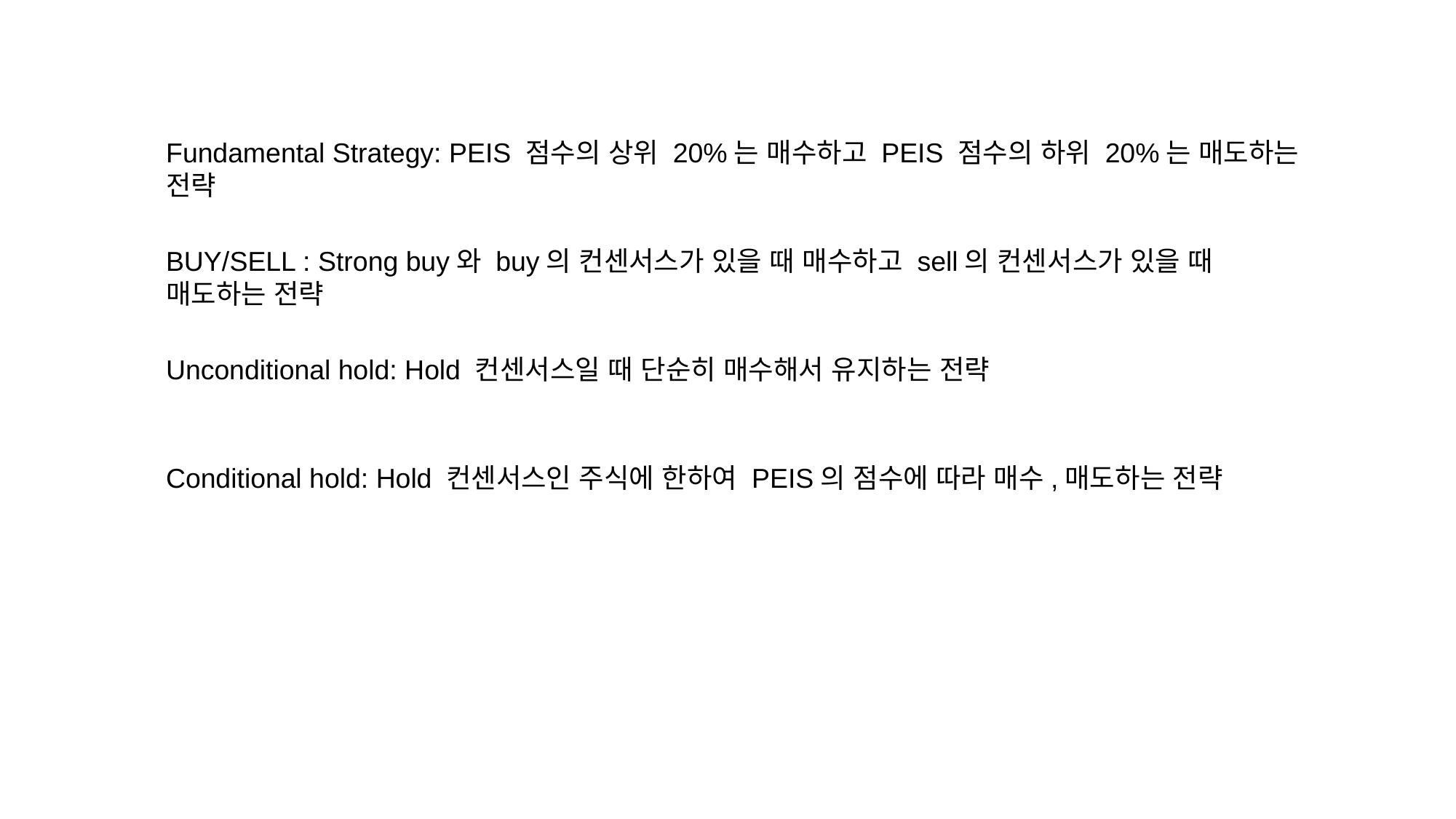

Fundamental Strategy: PEIS 점수의 상위 20%는 매수하고 PEIS 점수의 하위 20%는 매도하는 전략
BUY/SELL : Strong buy와 buy의 컨센서스가 있을 때 매수하고 sell의 컨센서스가 있을 때 매도하는 전략
Unconditional hold: Hold 컨센서스일 때 단순히 매수해서 유지하는 전략
Conditional hold: Hold 컨센서스인 주식에 한하여 PEIS의 점수에 따라 매수,매도하는 전략